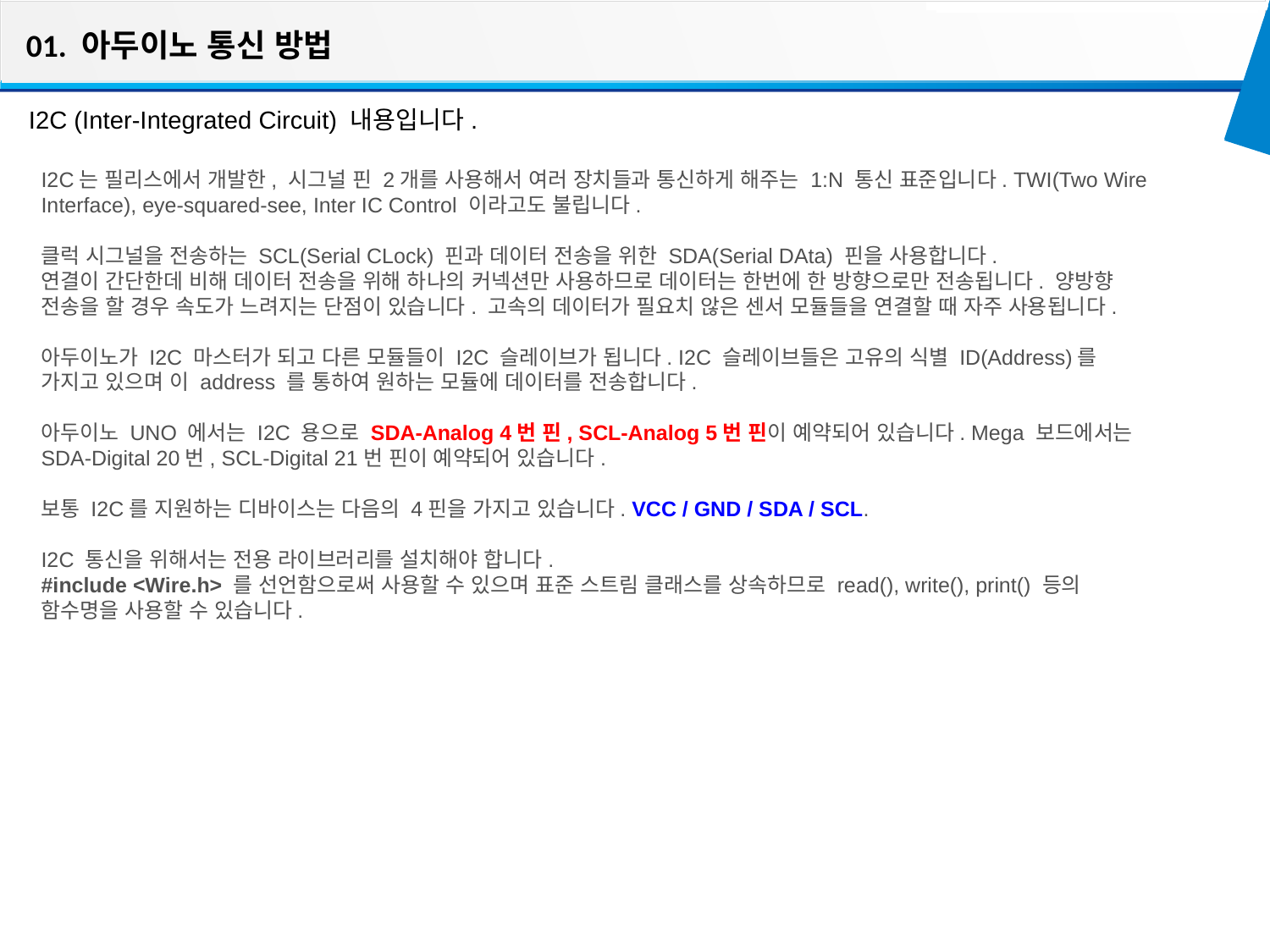

01. 아두이노 통신 방법

I2C (Inter-Integrated Circuit) 내용입니다.
I2C는 필리스에서 개발한, 시그널 핀 2개를 사용해서 여러 장치들과 통신하게 해주는 1:N 통신 표준입니다. TWI(Two Wire Interface), eye-squared-see, Inter IC Control 이라고도 불립니다.

클럭 시그널을 전송하는 SCL(Serial CLock) 핀과 데이터 전송을 위한 SDA(Serial DAta) 핀을 사용합니다.
연결이 간단한데 비해 데이터 전송을 위해 하나의 커넥션만 사용하므로 데이터는 한번에 한 방향으로만 전송됩니다. 양방향 전송을 할 경우 속도가 느려지는 단점이 있습니다. 고속의 데이터가 필요치 않은 센서 모듈들을 연결할 때 자주 사용됩니다.

아두이노가 I2C 마스터가 되고 다른 모듈들이 I2C 슬레이브가 됩니다. I2C 슬레이브들은 고유의 식별 ID(Address)를 가지고 있으며 이 address 를 통하여 원하는 모듈에 데이터를 전송합니다.

아두이노 UNO 에서는 I2C 용으로 SDA-Analog 4번 핀, SCL-Analog 5번 핀이 예약되어 있습니다. Mega 보드에서는 SDA-Digital 20번, SCL-Digital 21번 핀이 예약되어 있습니다.

보통 I2C를 지원하는 디바이스는 다음의 4핀을 가지고 있습니다. VCC / GND / SDA / SCL.

I2C 통신을 위해서는 전용 라이브러리를 설치해야 합니다.
#include <Wire.h> 를 선언함으로써 사용할 수 있으며 표준 스트림 클래스를 상속하므로 read(), write(), print() 등의 함수명을 사용할 수 있습니다.